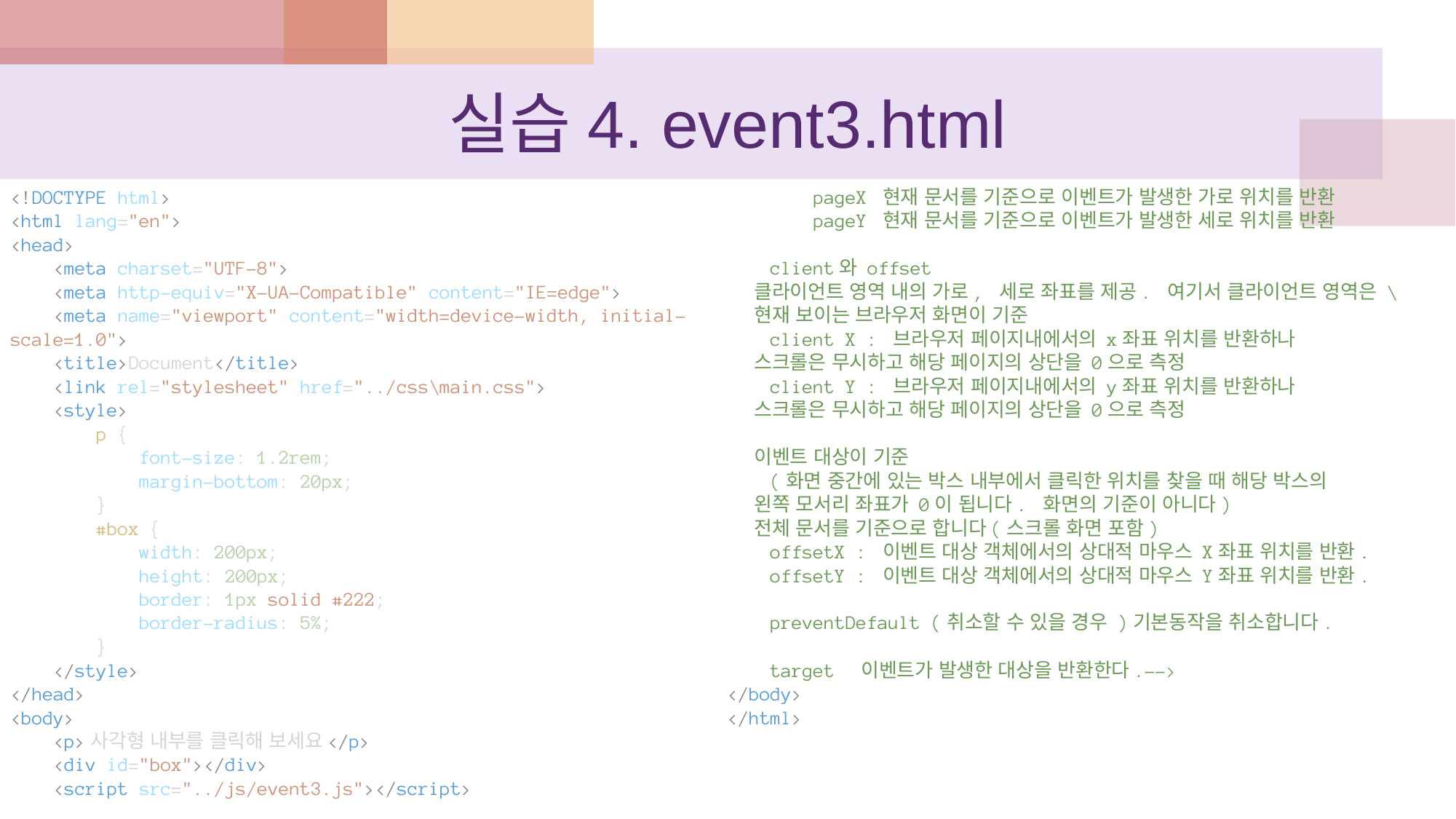

# 실습4. event3.html
<!DOCTYPE html>
<html lang="en">
<head>
    <meta charset="UTF-8">
    <meta http-equiv="X-UA-Compatible" content="IE=edge">
    <meta name="viewport" content="width=device-width, initial-scale=1.0">
    <title>Document</title>
    <link rel="stylesheet" href="../css\main.css">
    <style>
        p {
            font-size: 1.2rem;
            margin-bottom: 20px;
        }
        #box {
            width: 200px;
            height: 200px;
            border: 1px solid #222;
            border-radius: 5%;
        }
    </style>
</head>
<body>
    <p>사각형 내부를 클릭해 보세요</p>
    <div id="box"></div>
    <script src="../js/event3.js"></script>

    <!-- 1. #box 부분 클릭했을 때
    2. event 객체에서 pageX, pageY 프로퍼티 가져와서 알림창에 표시
        pageX 현재 문서를 기준으로 이벤트가 발생한 가로 위치를 반환
        pageY 현재 문서를 기준으로 이벤트가 발생한 세로 위치를 반환
    client와 offset
    클라이언트 영역 내의 가로, 세로 좌표를 제공. 여기서 클라이언트 영역은 \
    현재 보이는 브라우저 화면이 기준
    client X : 브라우저 페이지내에서의 x좌표 위치를 반환하나
    스크롤은 무시하고 해당 페이지의 상단을 0으로 측정
    client Y : 브라우저 페이지내에서의 y좌표 위치를 반환하나
    스크롤은 무시하고 해당 페이지의 상단을 0으로 측정
    이벤트 대상이 기준
    (화면 중간에 있는 박스 내부에서 클릭한 위치를 찾을 때 해당 박스의
    왼쪽 모서리 좌표가 0이 됩니다. 화면의 기준이 아니다)
    전체 문서를 기준으로 합니다(스크롤 화면 포함)
    offsetX : 이벤트 대상 객체에서의 상대적 마우스 X좌표 위치를 반환.
    offsetY : 이벤트 대상 객체에서의 상대적 마우스 Y좌표 위치를 반환.
    preventDefault (취소할 수 있을 경우 )기본동작을 취소합니다.

    target  이벤트가 발생한 대상을 반환한다.-->
</body>
</html>